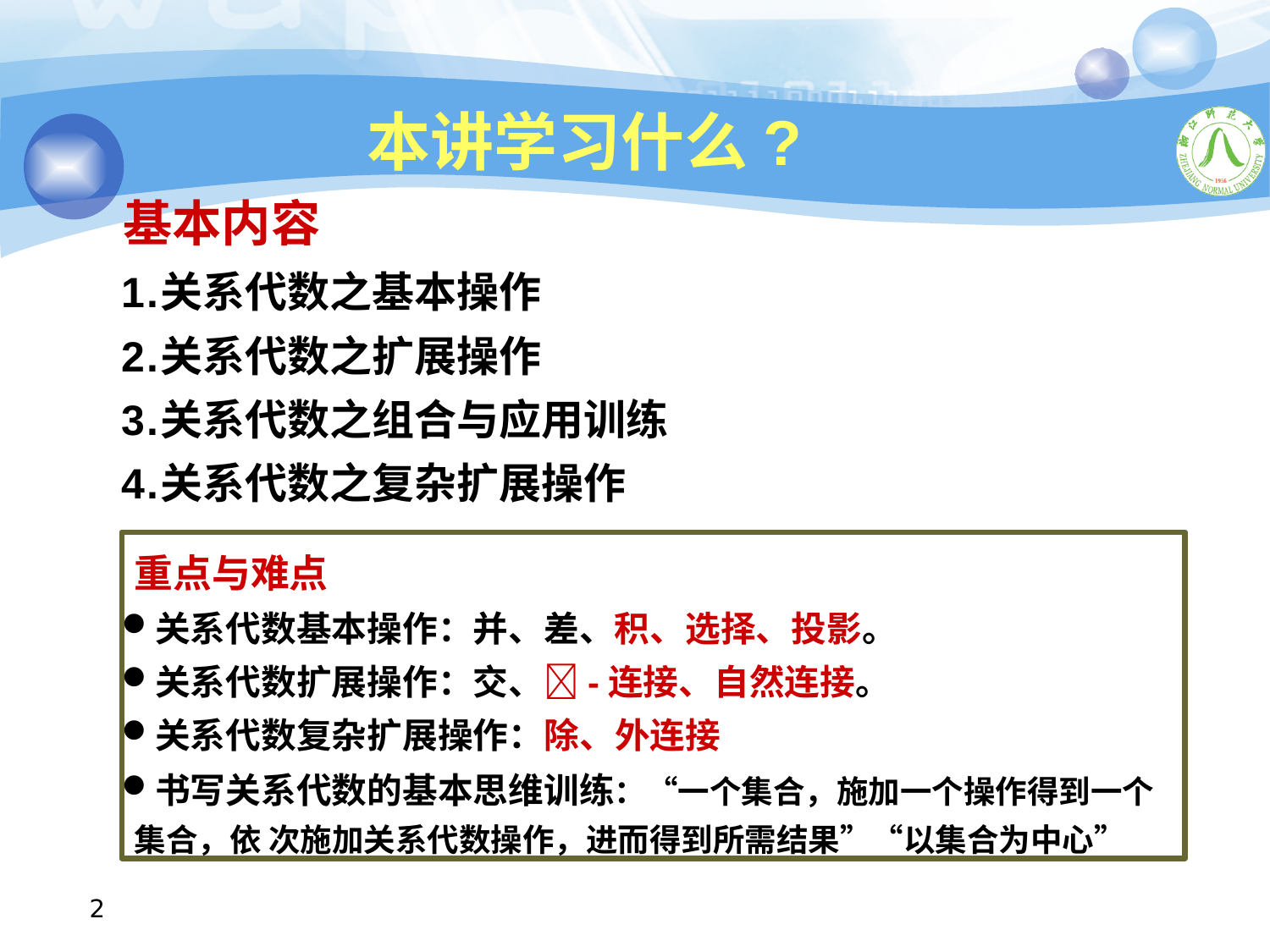

# 本讲学习什么?
基本内容
关系代数之基本操作
关系代数之扩展操作
关系代数之组合与应用训练
关系代数之复杂扩展操作
重点与难点
关系代数基本操作：并、差、积、选择、投影。
关系代数扩展操作：交、θ-连接、自然连接。
关系代数复杂扩展操作：除、外连接
书写关系代数的基本思维训练：“一个集合，施加一个操作得到一个集合，依 次施加关系代数操作，进而得到所需结果”“以集合为中心”
2